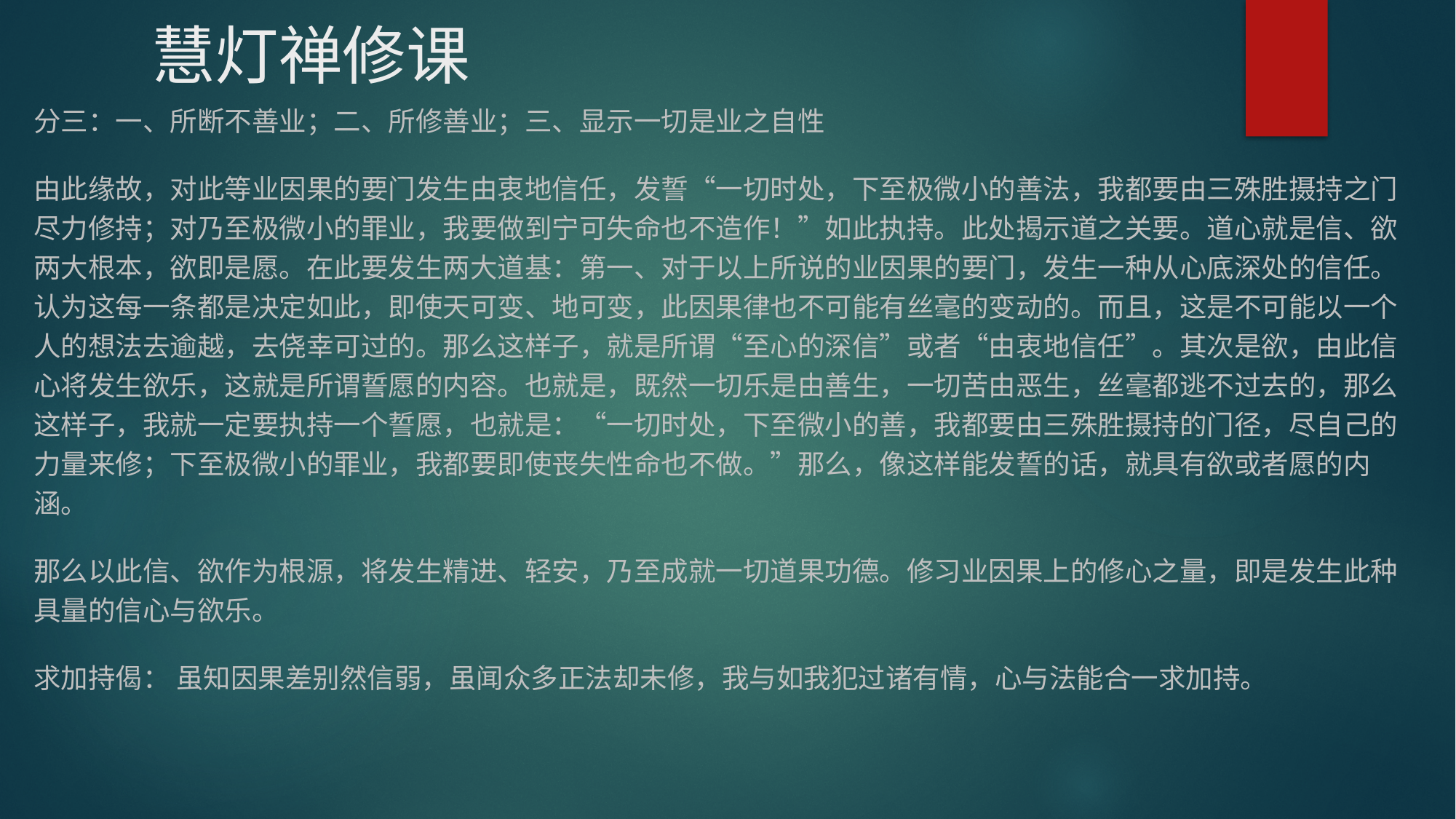

慧灯禅修课
分三：一、所断不善业；二、所修善业；三、显示一切是业之自性
由此缘故，对此等业因果的要门发生由衷地信任，发誓“一切时处，下至极微小的善法，我都要由三殊胜摄持之门尽力修持；对乃至极微小的罪业，我要做到宁可失命也不造作！”如此执持。此处揭示道之关要。道心就是信、欲两大根本，欲即是愿。在此要发生两大道基：第一、对于以上所说的业因果的要门，发生一种从心底深处的信任。认为这每一条都是决定如此，即使天可变、地可变，此因果律也不可能有丝毫的变动的。而且，这是不可能以一个人的想法去逾越，去侥幸可过的。那么这样子，就是所谓“至心的深信”或者“由衷地信任”。其次是欲，由此信心将发生欲乐，这就是所谓誓愿的内容。也就是，既然一切乐是由善生，一切苦由恶生，丝毫都逃不过去的，那么这样子，我就一定要执持一个誓愿，也就是：“一切时处，下至微小的善，我都要由三殊胜摄持的门径，尽自己的力量来修；下至极微小的罪业，我都要即使丧失性命也不做。”那么，像这样能发誓的话，就具有欲或者愿的内涵。
那么以此信、欲作为根源，将发生精进、轻安，乃至成就一切道果功德。修习业因果上的修心之量，即是发生此种具量的信心与欲乐。
求加持偈： 虽知因果差别然信弱，虽闻众多正法却未修，我与如我犯过诸有情，心与法能合一求加持。